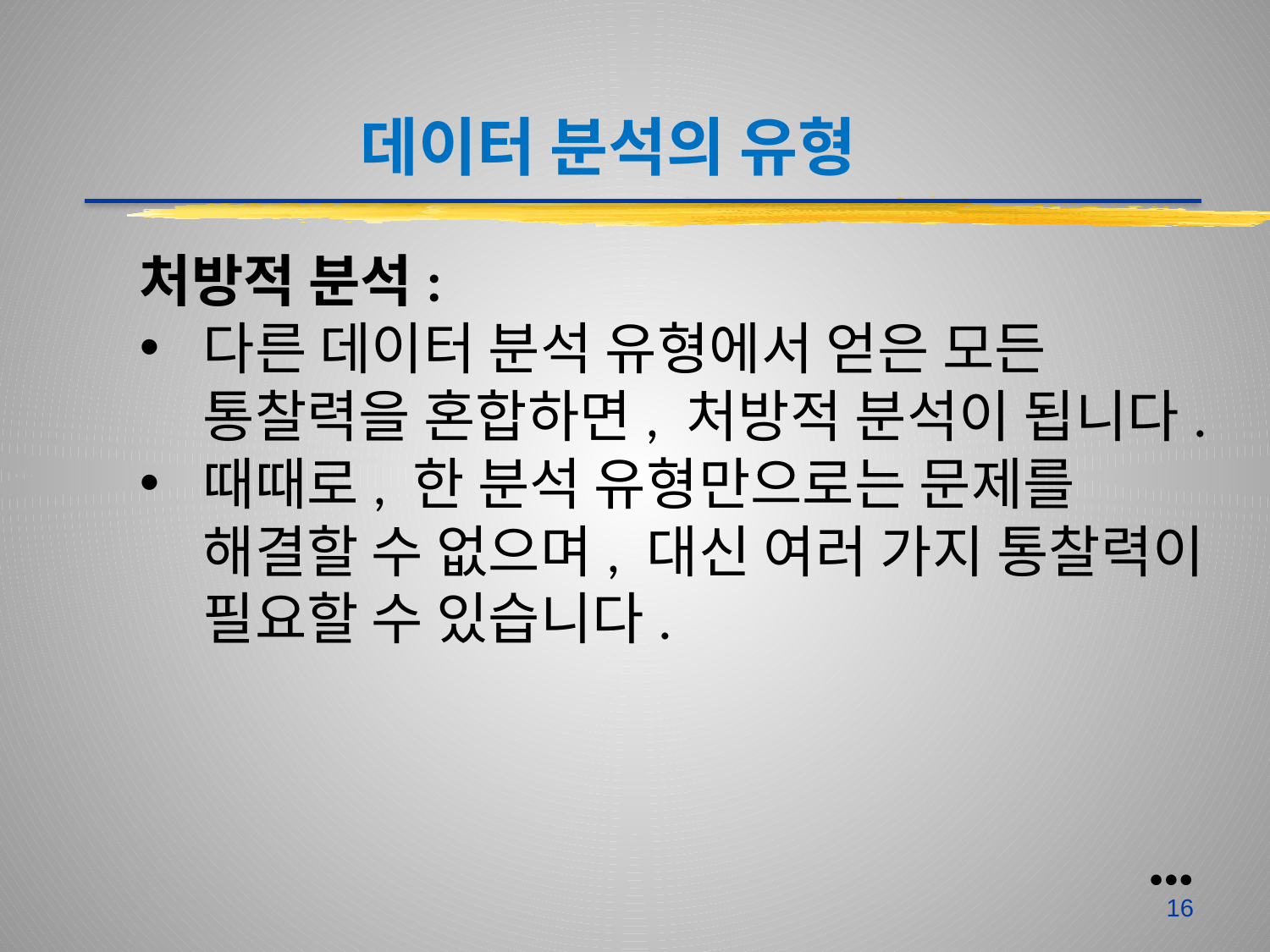

데이터 분석의 유형
처방적 분석:
다른 데이터 분석 유형에서 얻은 모든 통찰력을 혼합하면, 처방적 분석이 됩니다.
때때로, 한 분석 유형만으로는 문제를 해결할 수 없으며, 대신 여러 가지 통찰력이 필요할 수 있습니다.
●●●
16